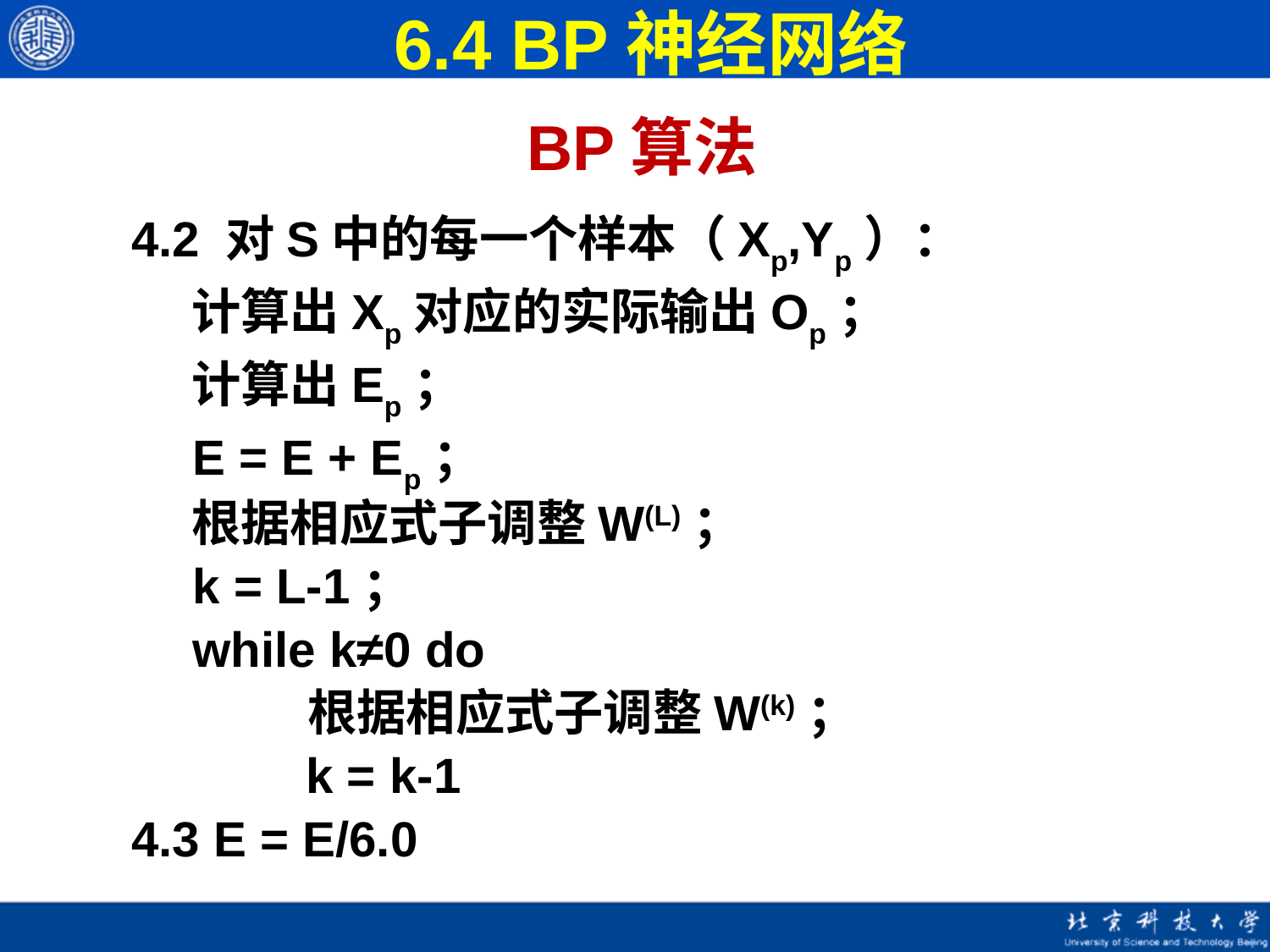

6.4 BP神经网络
# BP算法
    4.2 对S中的每一个样本（Xp,Yp）：
	     计算出Xp对应的实际输出Op；
	     计算出Ep；
	     E = E + Ep；
	     根据相应式子调整W(L)；
	     k = L-1；
	     while k≠0 do
	  	    根据相应式子调整W(k)；
	  	    k = k-1
    4.3 E = E/6.0